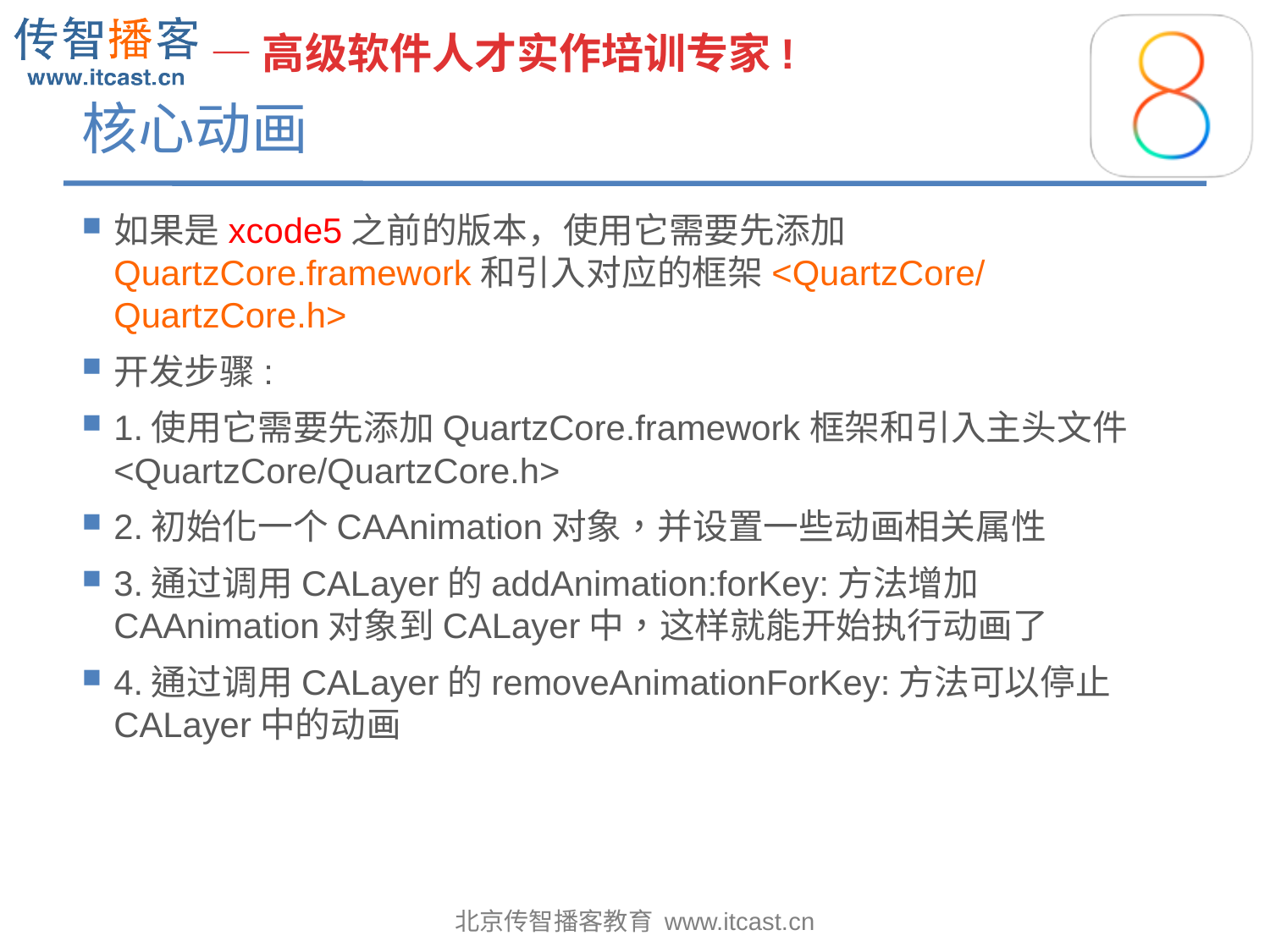

# 核心动画
如果是xcode5之前的版本，使用它需要先添加QuartzCore.framework和引入对应的框架<QuartzCore/QuartzCore.h>
开发步骤:
1.使用它需要先添加QuartzCore.framework框架和引入主头文件<QuartzCore/QuartzCore.h>
2.初始化一个CAAnimation对象，并设置一些动画相关属性
3.通过调用CALayer的addAnimation:forKey:方法增加CAAnimation对象到CALayer中，这样就能开始执行动画了
4.通过调用CALayer的removeAnimationForKey:方法可以停止CALayer中的动画